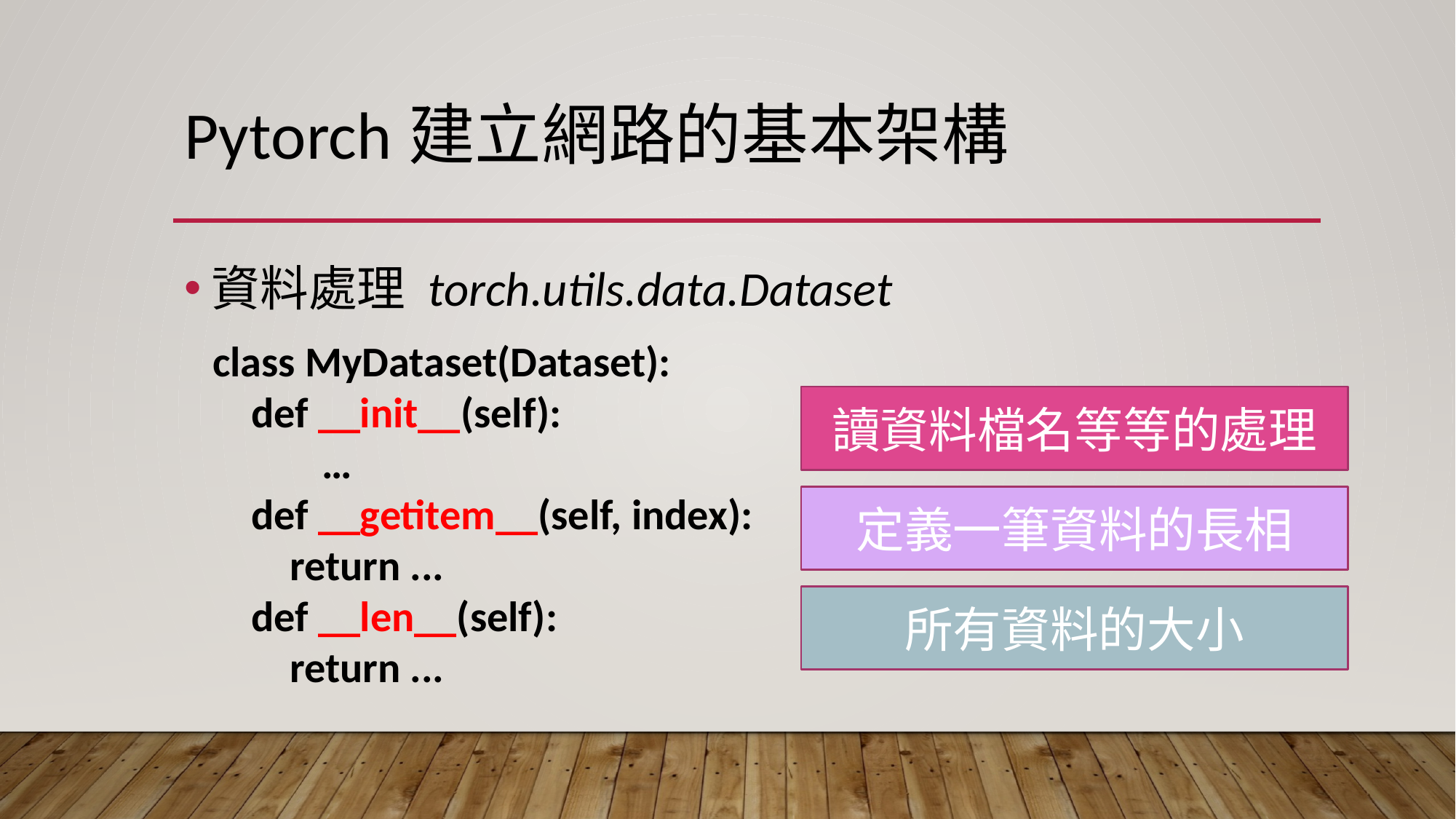

# Pytorch建立網路的基本架構
資料處理 torch.utils.data.Dataset

class MyDataset(Dataset):
    def __init__(self):
      	…
    def __getitem__(self, index):
        return ...
    def __len__(self):
        return ...
讀資料檔名等等的處理
定義一筆資料的長相
所有資料的大小